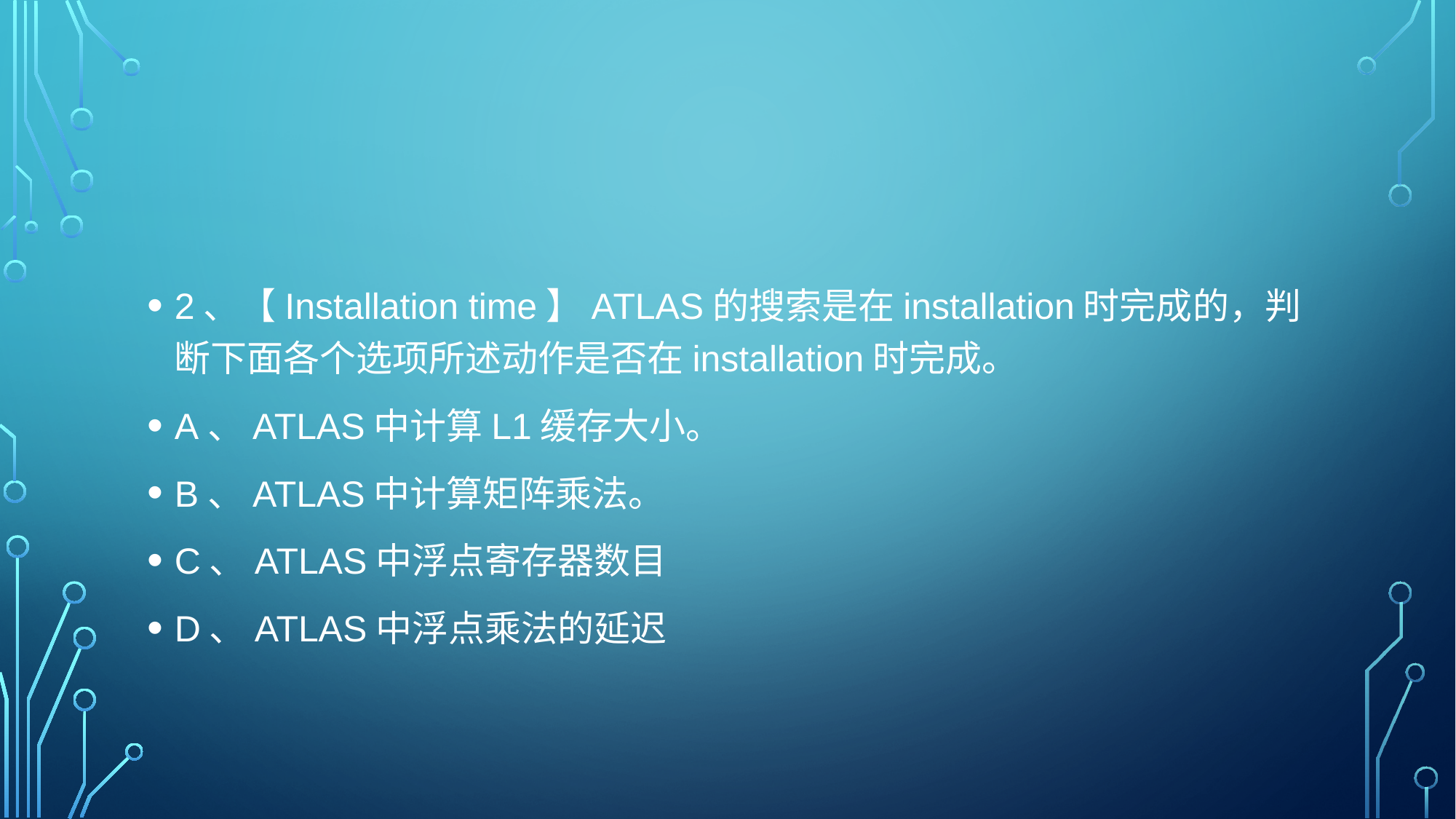

#
2、【Installation time】ATLAS的搜索是在installation时完成的，判断下面各个选项所述动作是否在installation时完成。
A、ATLAS中计算L1缓存大小。
B、ATLAS中计算矩阵乘法。
C、ATLAS中浮点寄存器数目
D、ATLAS中浮点乘法的延迟